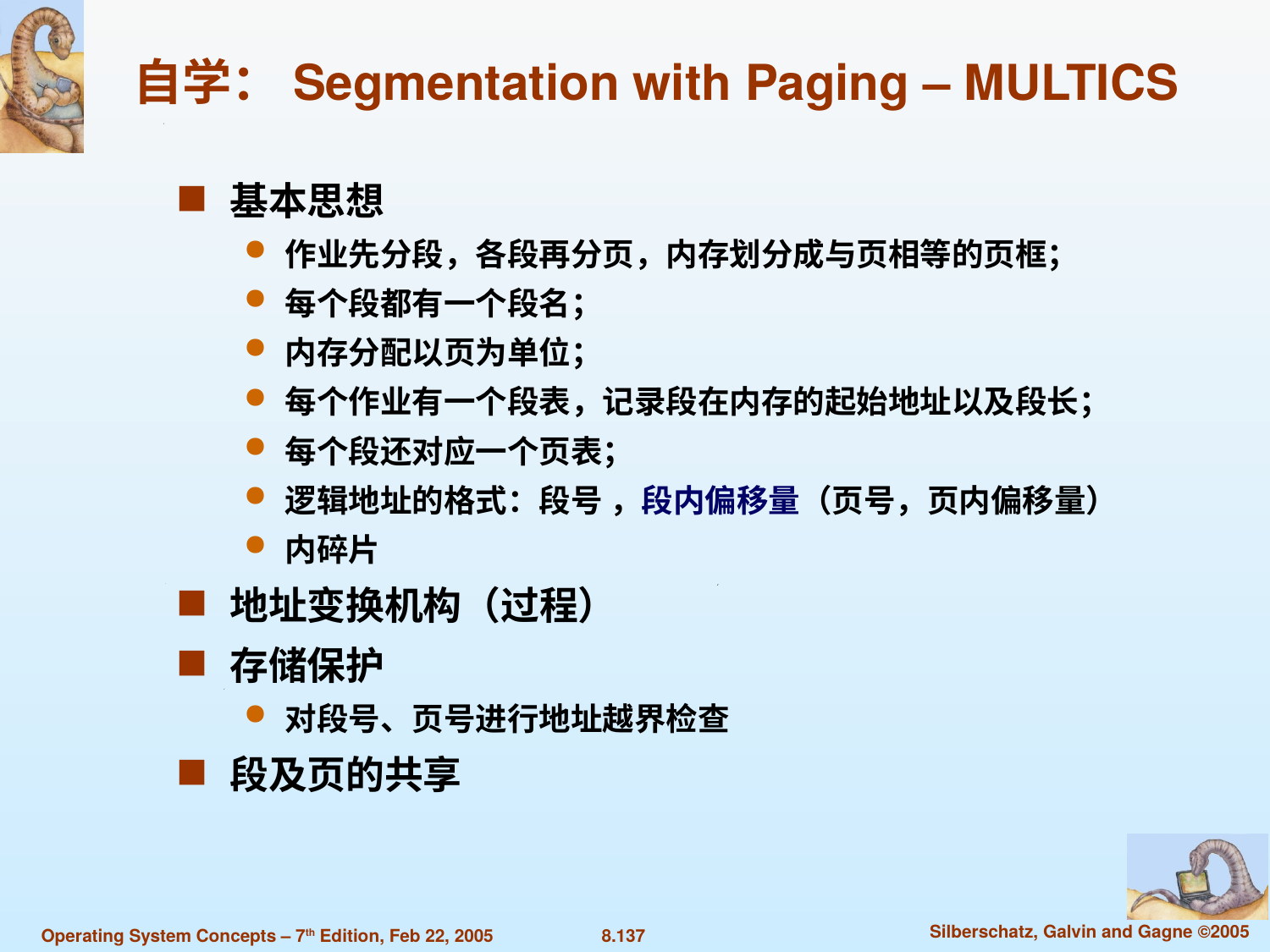

自学：Segmentation with Paging – MULTICS
基本思想
作业先分段，各段再分页，内存划分成与页相等的页框；
每个段都有一个段名；
内存分配以页为单位；
每个作业有一个段表，记录段在内存的起始地址以及段长；
每个段还对应一个页表；
逻辑地址的格式：段号 ，段内偏移量（页号，页内偏移量）
内碎片
地址变换机构（过程）
存储保护
对段号、页号进行地址越界检查
段及页的共享